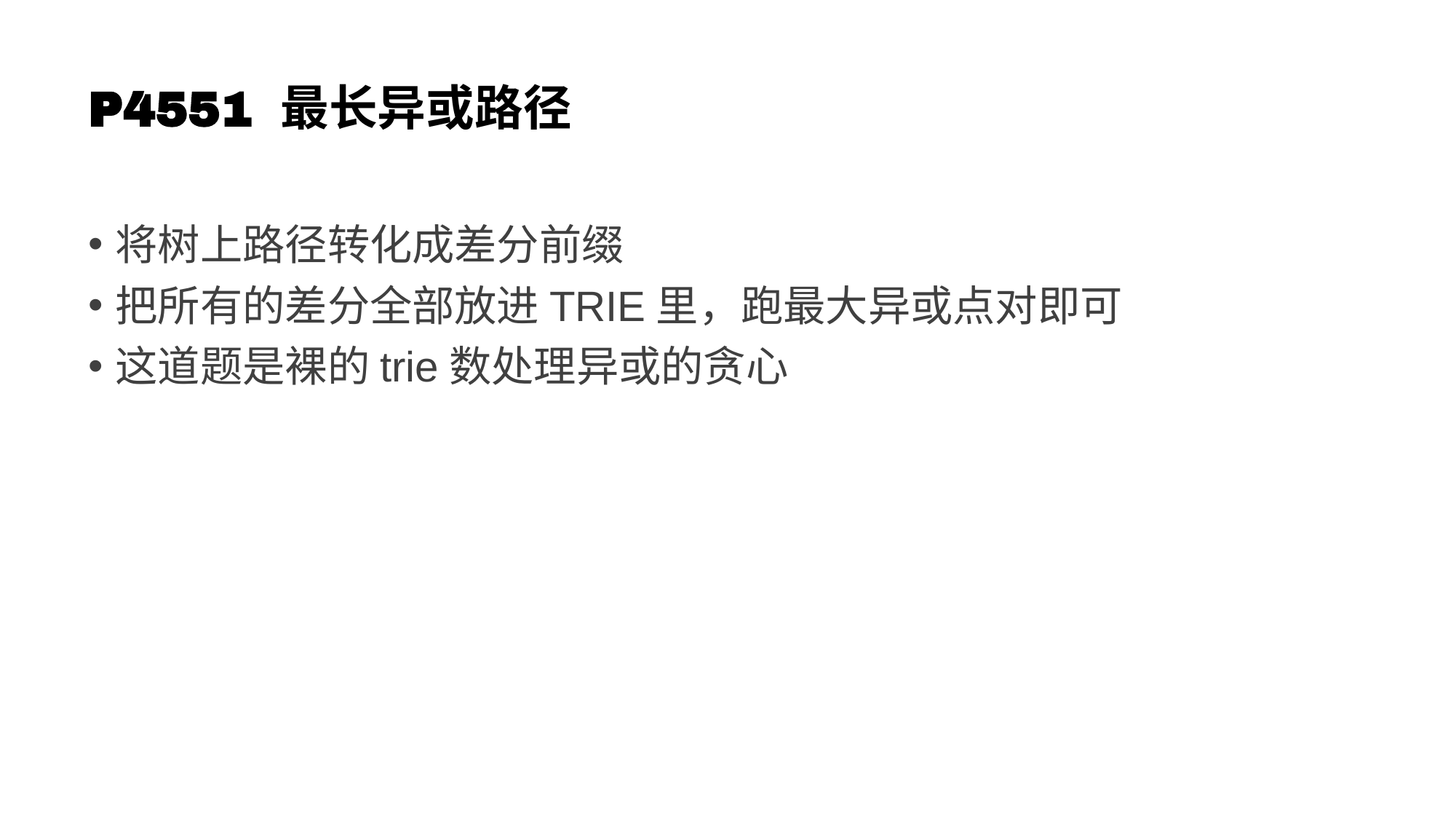

# P4551 最长异或路径
将树上路径转化成差分前缀
把所有的差分全部放进TRIE里，跑最大异或点对即可
这道题是裸的trie数处理异或的贪心